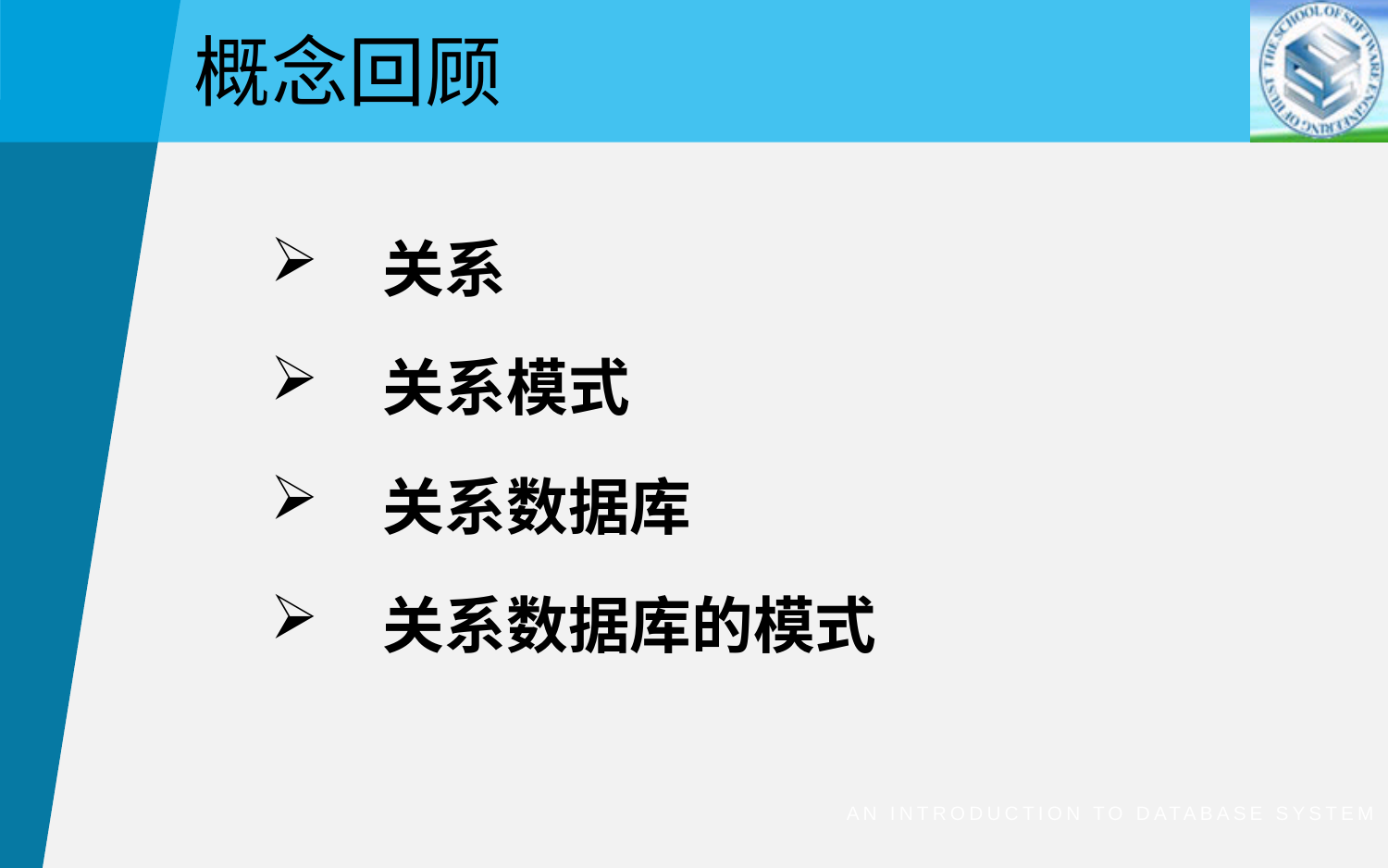

概念回顾
  关系
  关系模式
  关系数据库
  关系数据库的模式
An Introduction to Database System